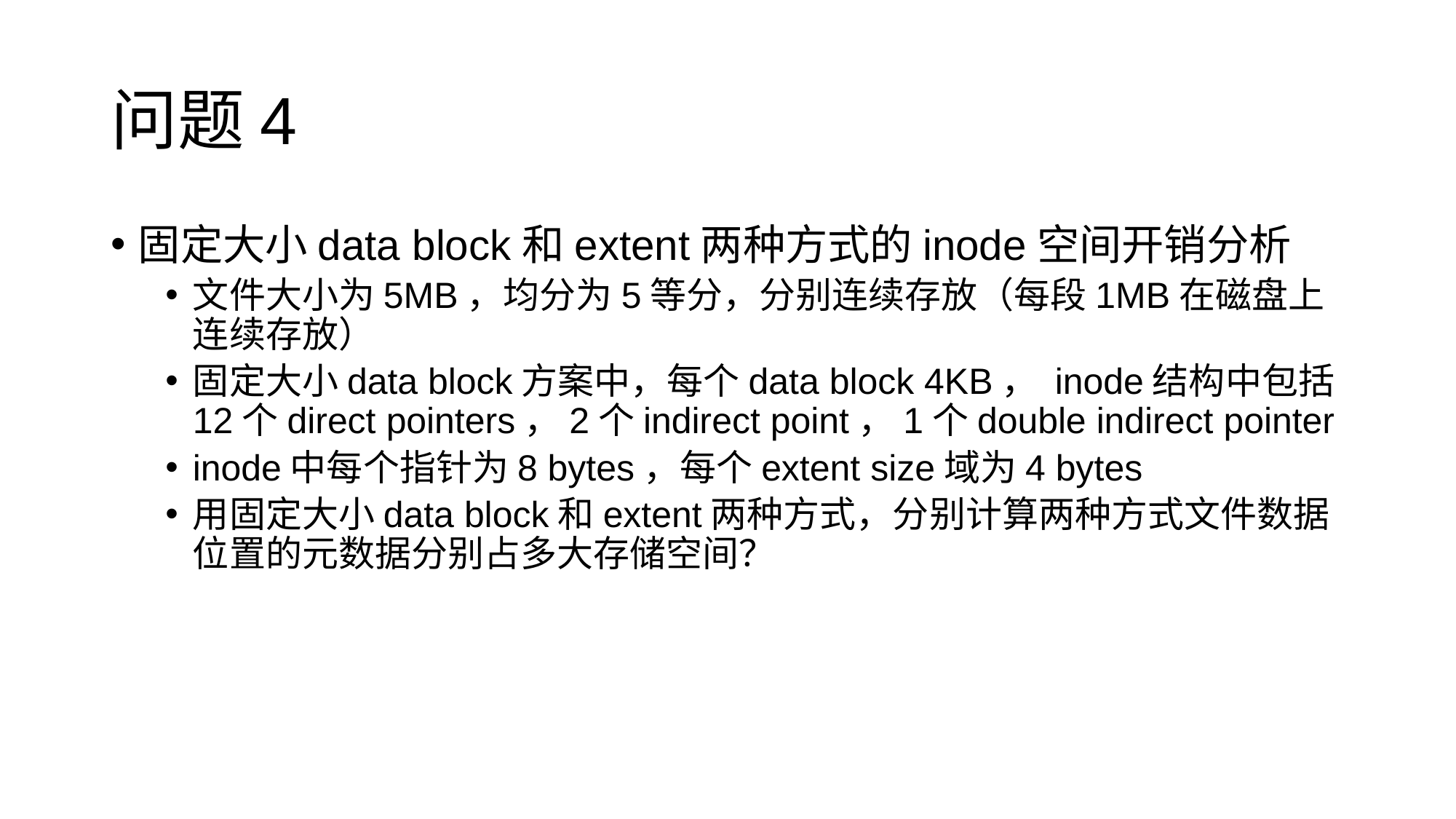

# 问题4
固定大小data block和extent两种方式的inode空间开销分析
文件大小为5MB，均分为5等分，分别连续存放（每段1MB在磁盘上连续存放）
固定大小data block方案中，每个data block 4KB， inode结构中包括12个direct pointers，2个indirect point，1个double indirect pointer
inode中每个指针为8 bytes，每个extent size域为4 bytes
用固定大小data block和extent两种方式，分别计算两种方式文件数据位置的元数据分别占多大存储空间？